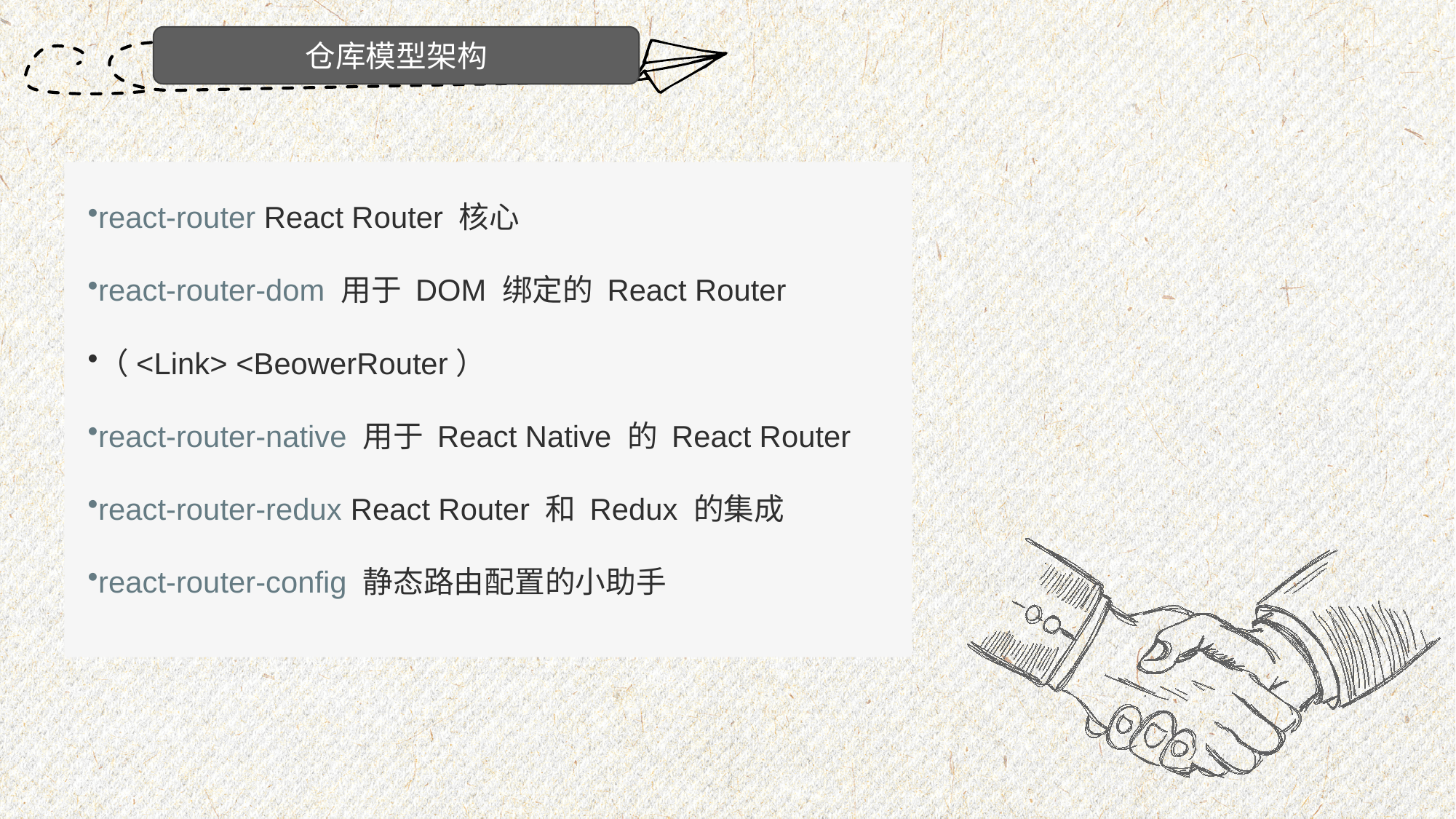

仓库模型架构

react-router React Router 核心

react-router-dom 用于 DOM 绑定的 React Router

（<Link> <BeowerRouter）

react-router-native 用于 React Native 的 React Router

react-router-redux React Router 和 Redux 的集成

react-router-config 静态路由配置的小助手